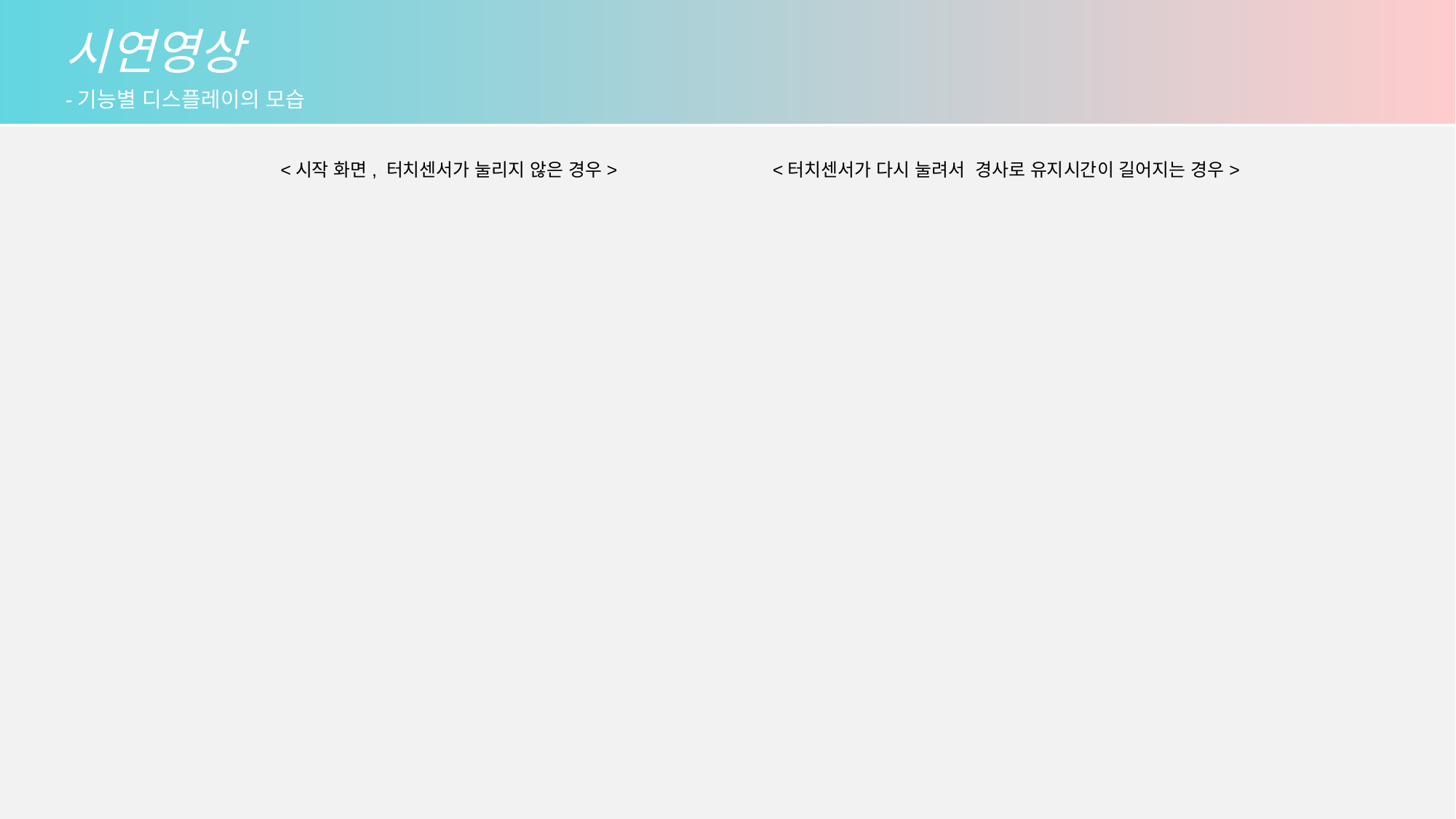

시연영상
-기능별 디스플레이의 모습
<터치센서가 다시 눌려서  경사로 유지시간이 길어지는 경우>
<시작 화면, 터치센서가 눌리지 않은 경우>